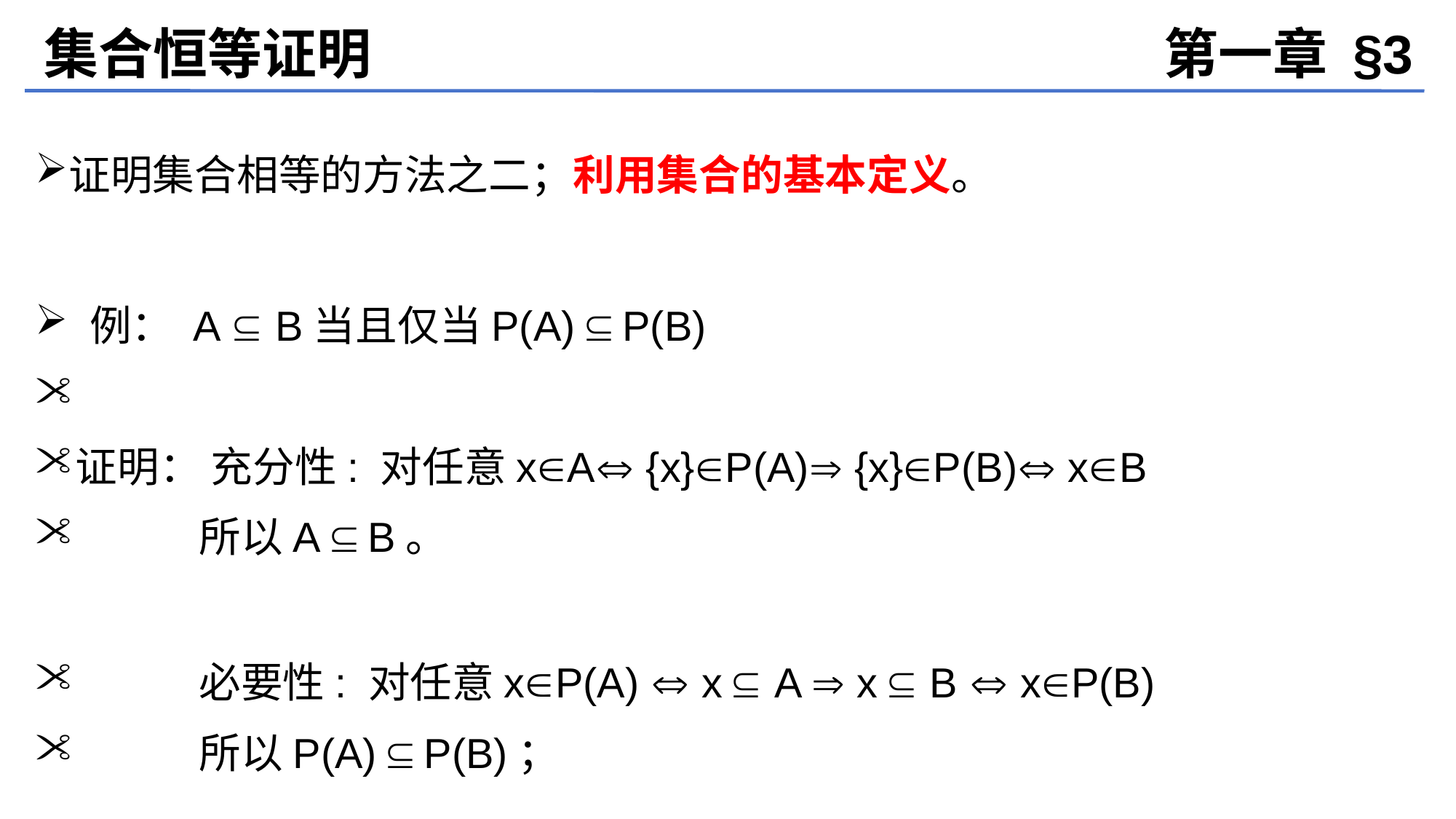

集合恒等证明
第一章 §3
证明集合相等的方法之二；利用集合的基本定义。

例： A ⊆ B当且仅当P(A) ⊆ P(B)

证明： 充分性: 对任意x∈A⇔ {x}∈P(A)⇒ {x}∈P(B)⇔ x∈B
            所以A ⊆ B。

            必要性: 对任意x∈P(A) ⇔ x ⊆ A ⇒ x ⊆ B ⇔ x∈P(B)
            所以P(A) ⊆ P(B)；